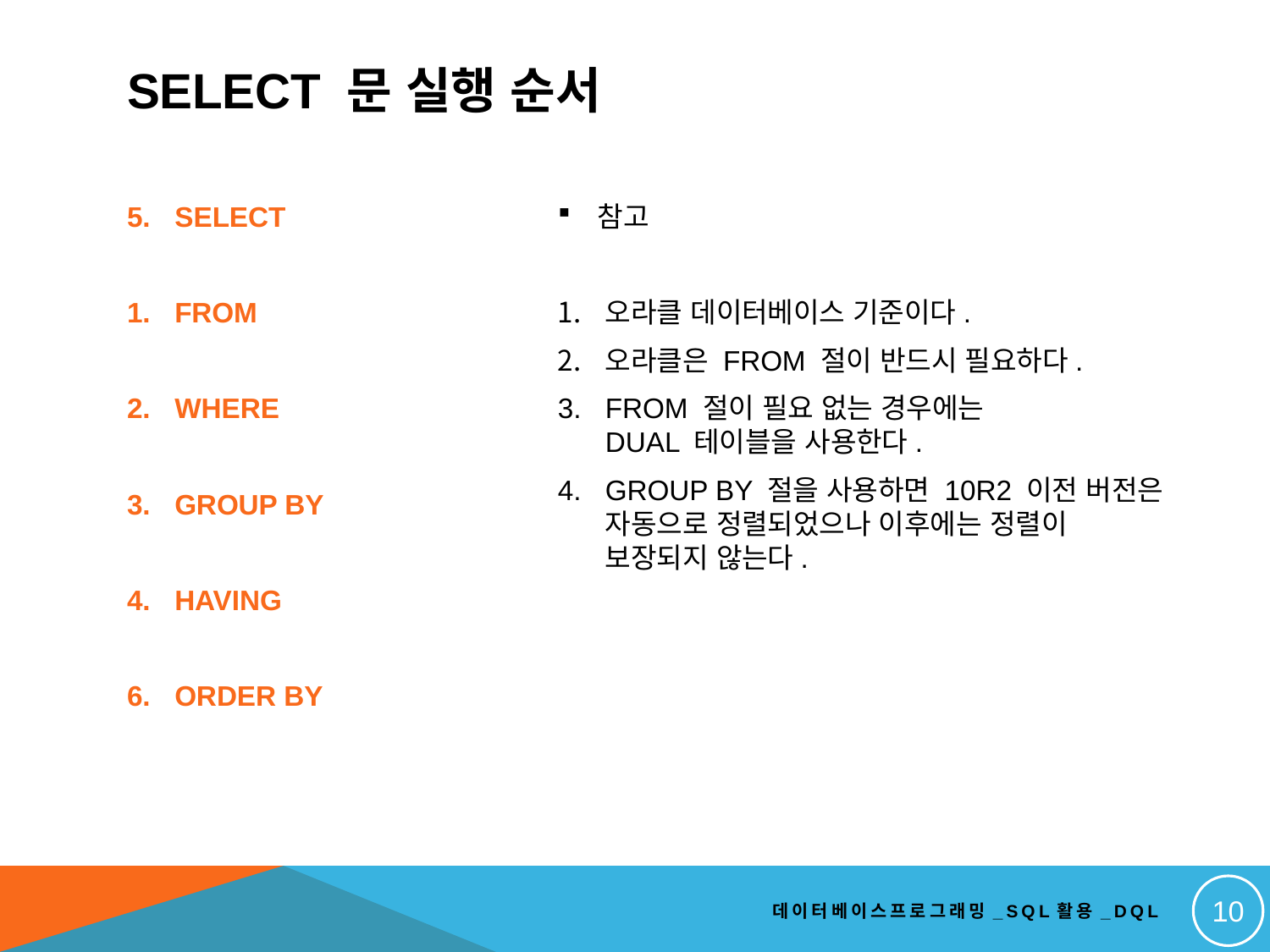

# SELECT 문 실행 순서
5.	SELECT

1.	FROM

2.	WHERE

3.	GROUP BY

4.	HAVING

6.	ORDER BY
참고

오라클 데이터베이스 기준이다.
오라클은 FROM 절이 반드시 필요하다.
FROM 절이 필요 없는 경우에는
DUAL 테이블을 사용한다.
GROUP BY 절을 사용하면 10R2 이전 버전은 자동으로 정렬되었으나 이후에는 정렬이
보장되지 않는다.

10
데이터베이스프로그래밍_SQL활용_DQL